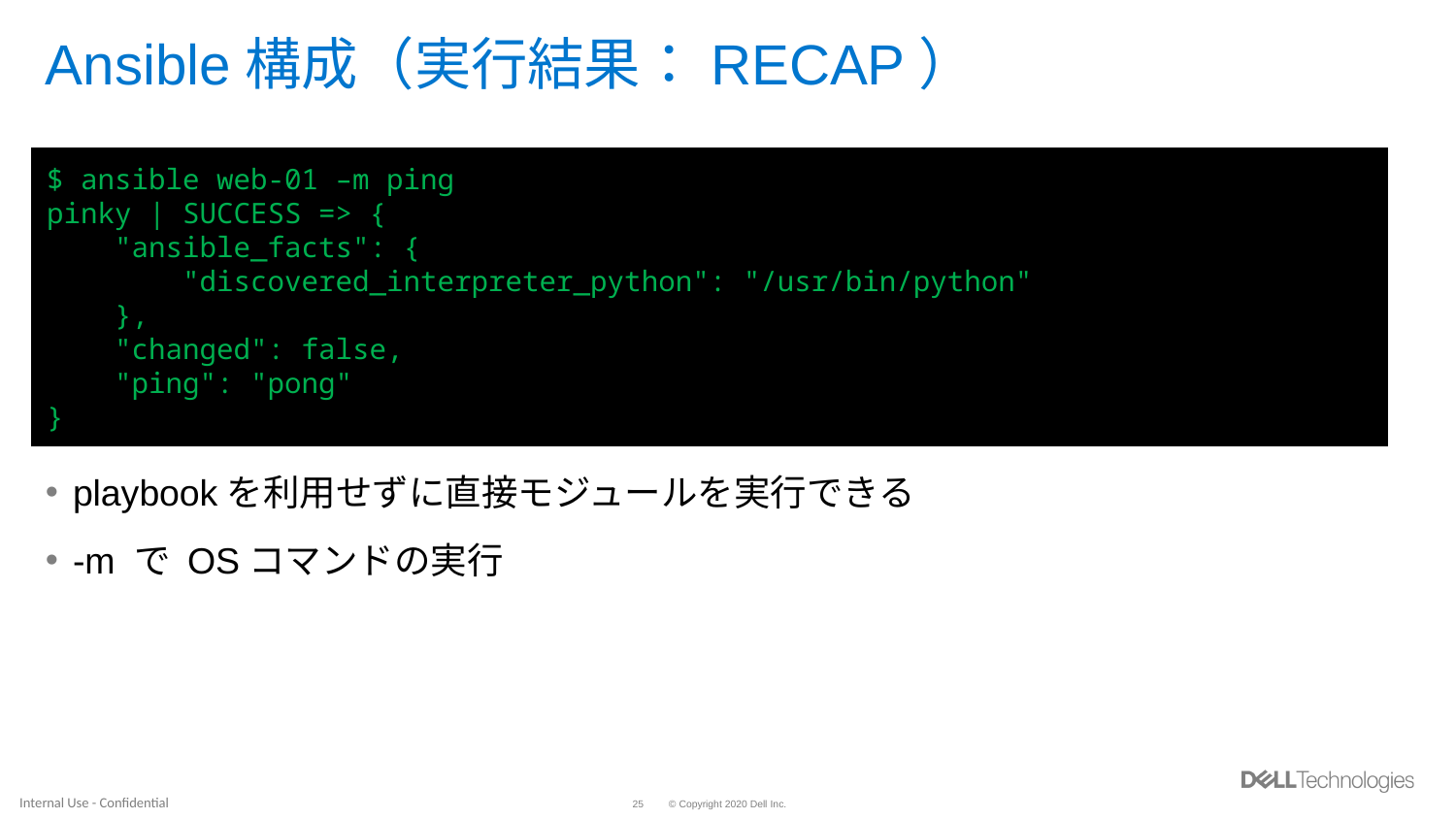

# Ansible構成（実行結果：RECAP）
$ ansible web-01 –m ping
pinky | SUCCESS => {
    "ansible_facts": {
        "discovered_interpreter_python": "/usr/bin/python"
    },
    "changed": false,
    "ping": "pong"
}
playbookを利用せずに直接モジュールを実行できる
-m で OSコマンドの実行